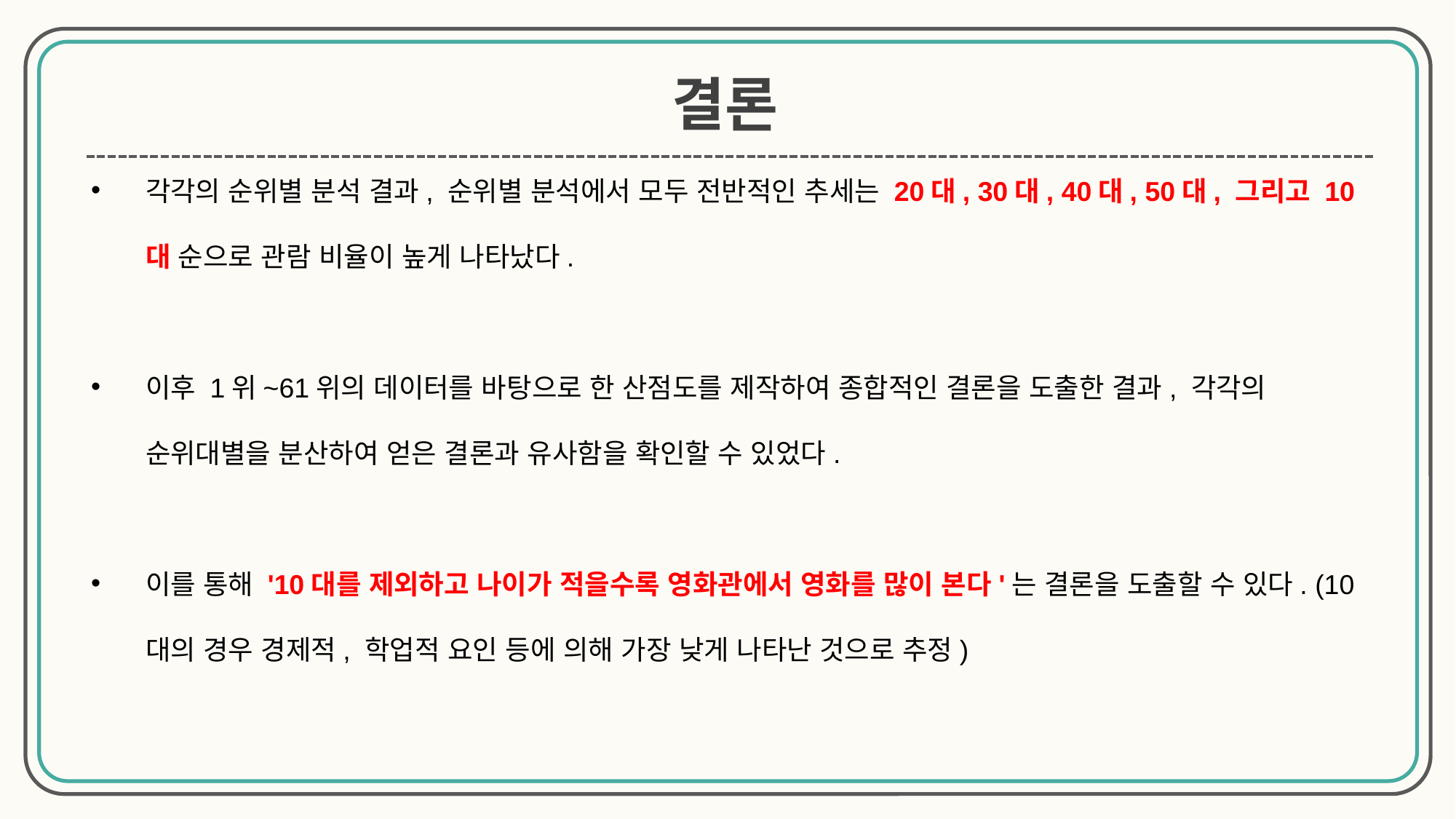

결론

각각의 순위별 분석 결과, 순위별 분석에서 모두 전반적인 추세는 20대, 30대, 40대, 50대, 그리고 10대 순으로 관람 비율이 높게 나타났다.

이후 1위~61위의 데이터를 바탕으로 한 산점도를 제작하여 종합적인 결론을 도출한 결과, 각각의 순위대별을 분산하여 얻은 결론과 유사함을 확인할 수 있었다.

이를 통해 '10대를 제외하고 나이가 적을수록 영화관에서 영화를 많이 본다'는 결론을 도출할 수 있다. (10대의 경우 경제적, 학업적 요인 등에 의해 가장 낮게 나타난 것으로 추정)

.  => 예외사항이 있었지만, 거의 모든 영화 장르에서 공통적으로 이결과가 적용됨.